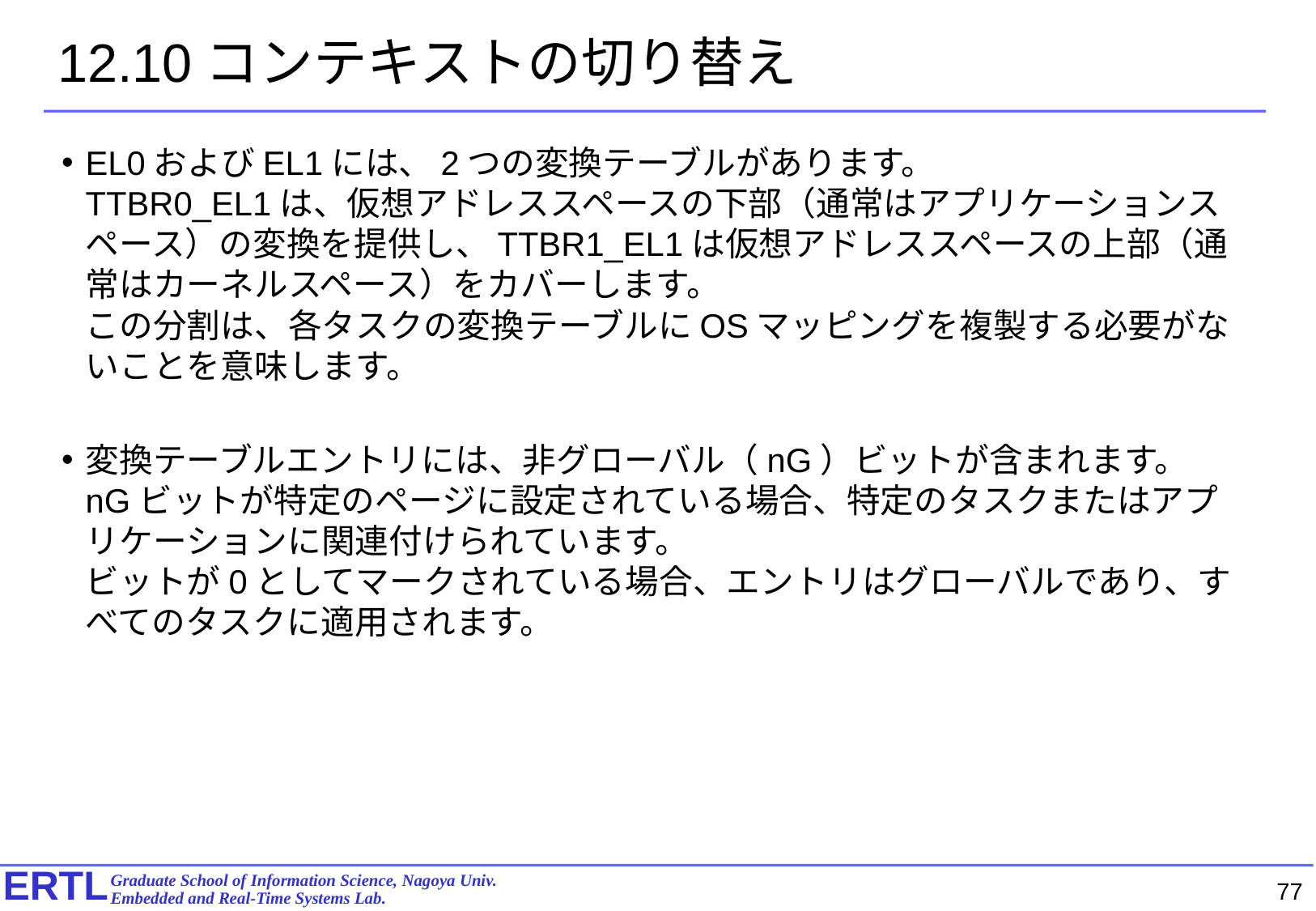

# 12.10コンテキストの切り替え
EL0およびEL1には、2つの変換テーブルがあります。
TTBR0_EL1は、仮想アドレススペースの下部（通常はアプリケーションスペース）の変換を提供し、TTBR1_EL1は仮想アドレススペースの上部（通常はカーネルスペース）をカバーします。
この分割は、各タスクの変換テーブルにOSマッピングを複製する必要がないことを意味します。

変換テーブルエントリには、非グローバル（nG）ビットが含まれます。
nGビットが特定のページに設定されている場合、特定のタスクまたはアプリケーションに関連付けられています。
ビットが0としてマークされている場合、エントリはグローバルであり、すべてのタスクに適用されます。

77